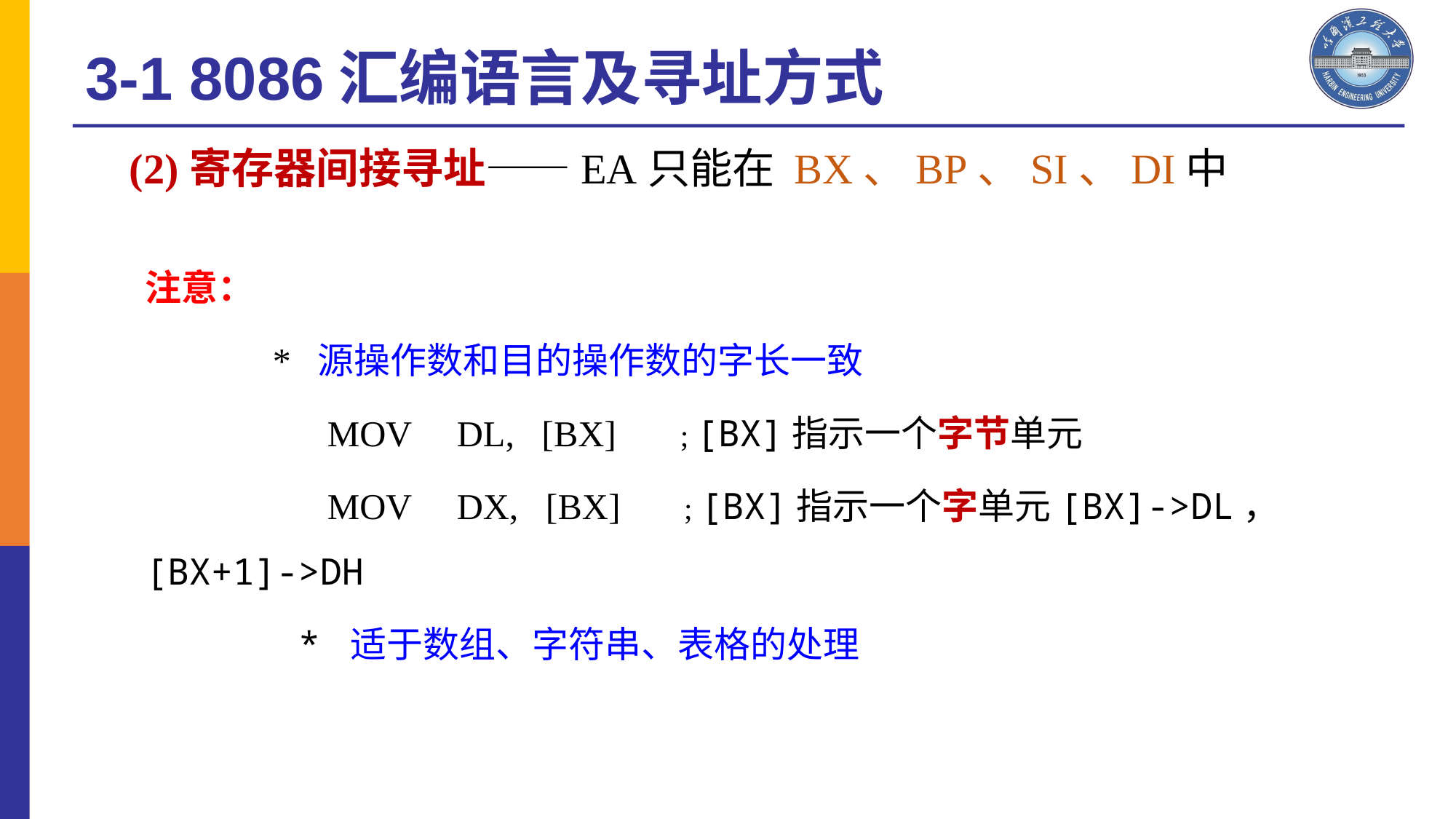

3-1 8086汇编语言及寻址方式
(2)寄存器间接寻址——EA只能在 BX、BP、SI、DI中
注意：
              *  源操作数和目的操作数的字长一致
                    MOV     DL,   [BX]       ; [BX]指示一个字节单元
                    MOV     DX,   [BX]       ; [BX]指示一个字单元[BX]->DL， [BX+1]->DH
       * 适于数组、字符串、表格的处理